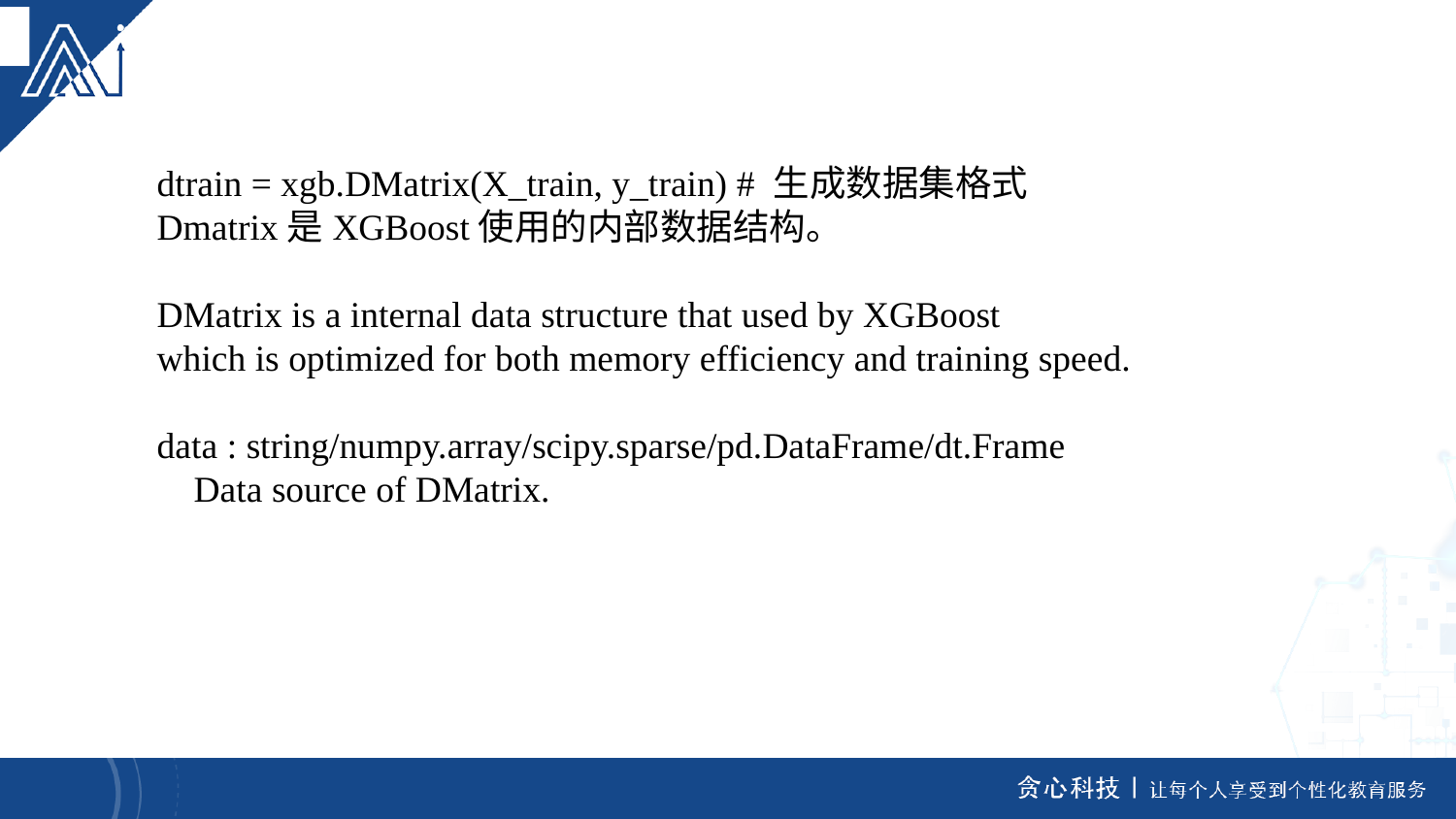

dtrain = xgb.DMatrix(X_train, y_train) # 生成数据集格式
Dmatrix是XGBoost使用的内部数据结构。

DMatrix is a internal data structure that used by XGBoost
which is optimized for both memory efficiency and training speed.

data : string/numpy.array/scipy.sparse/pd.DataFrame/dt.Frame
    Data source of DMatrix.